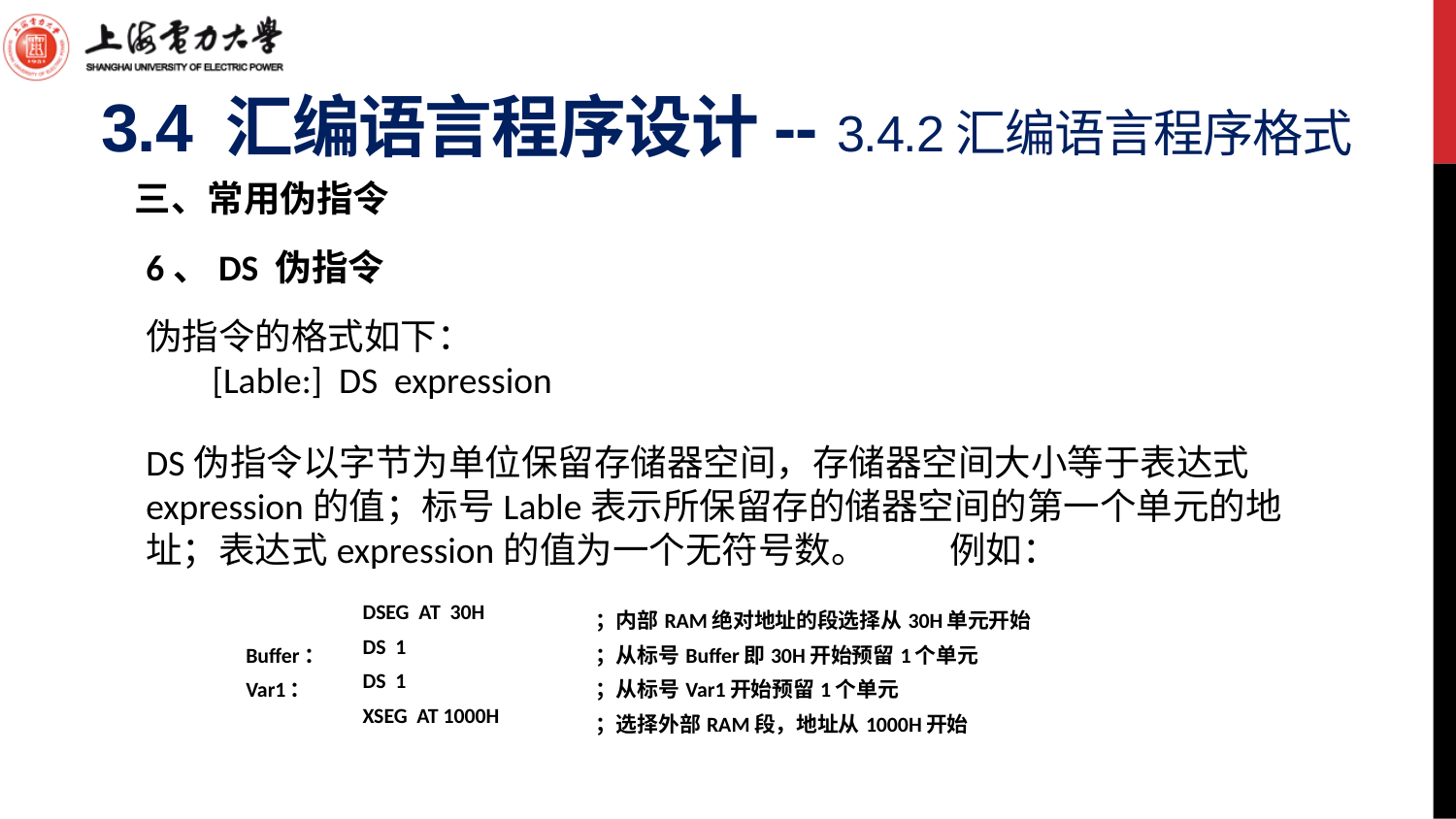

# 3.4 汇编语言程序设计-- 3.4.2汇编语言程序格式
三、常用伪指令

6、DS 伪指令
伪指令的格式如下：
        [Lable:]  DS  expression

DS伪指令以字节为单位保留存储器空间，存储器空间大小等于表达式expression的值；标号Lable表示所保留存的储器空间的第一个单元的地址；表达式expression的值为一个无符号数。          例如：
|  | DSEG AT 30H | ；内部RAM绝对地址的段选择从30H单元开始 |
| --- | --- | --- |
| Buffer： | DS 1 | ；从标号Buffer即30H开始预留1个单元 |
| Var1： | DS 1 | ；从标号Var1开始预留1个单元 |
|  | XSEG AT 1000H | ；选择外部RAM段，地址从1000H开始 |